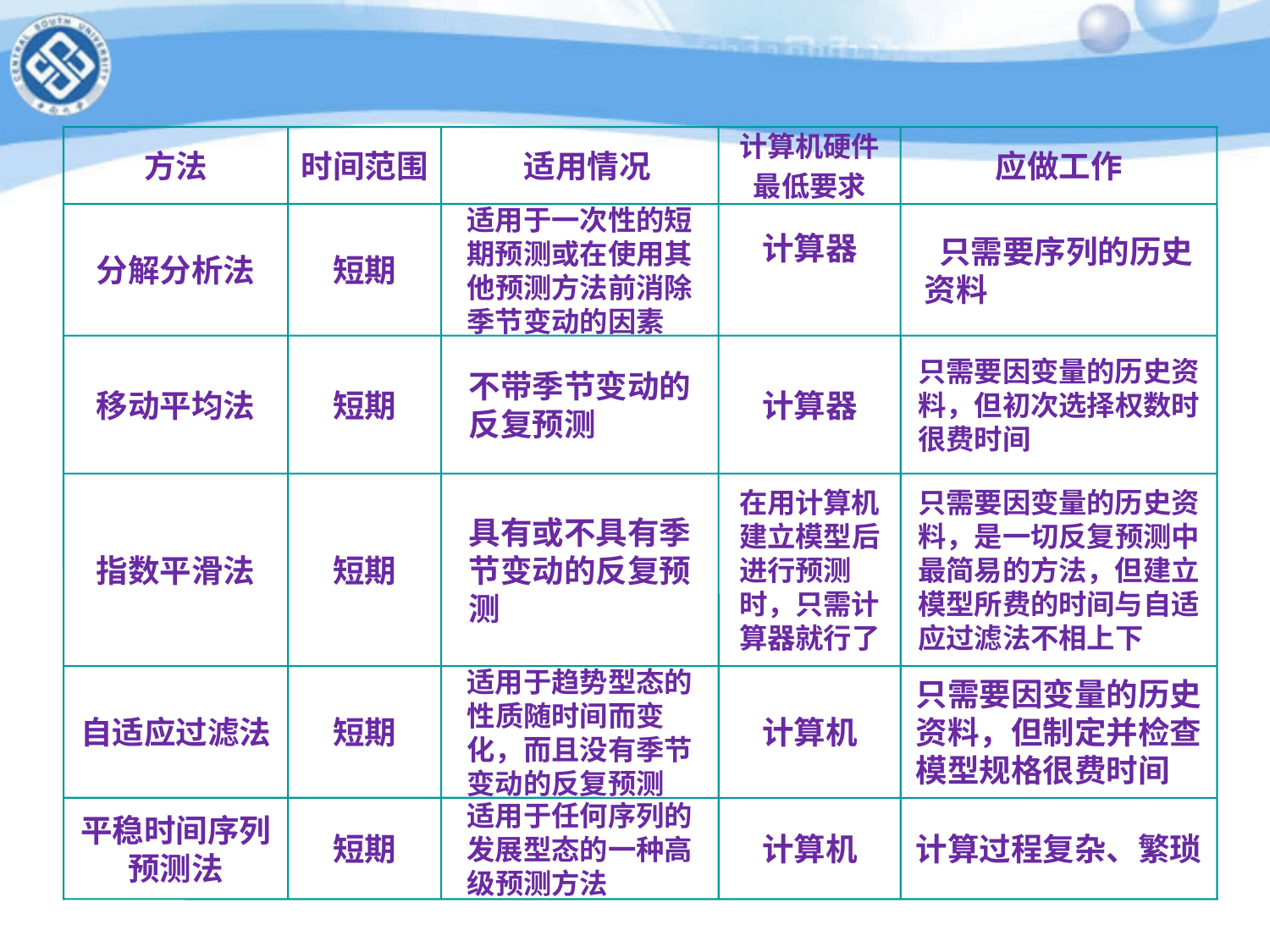

方法

时间范围

 适用情况

计算机硬件
最低要求

应做工作

分解分析法

短期
适用于一次性的短期预测或在使用其他预测方法前消除季节变动的因素
计算器

 只需要序列的历史资料
移动平均法

短期
不带季节变动的反复预测
计算器
只需要因变量的历史资料，但初次选择权数时很费时间
指数平滑法

短期
具有或不具有季节变动的反复预测
在用计算机建立模型后进行预测时，只需计算器就行了
只需要因变量的历史资料，是一切反复预测中最简易的方法，但建立模型所费的时间与自适应过滤法不相上下
自适应过滤法

短期
适用于趋势型态的性质随时间而变化，而且没有季节变动的反复预测
计算机
只需要因变量的历史资料，但制定并检查模型规格很费时间
平稳时间序列预测法

短期
适用于任何序列的发展型态的一种高级预测方法
计算机
计算过程复杂、繁琐